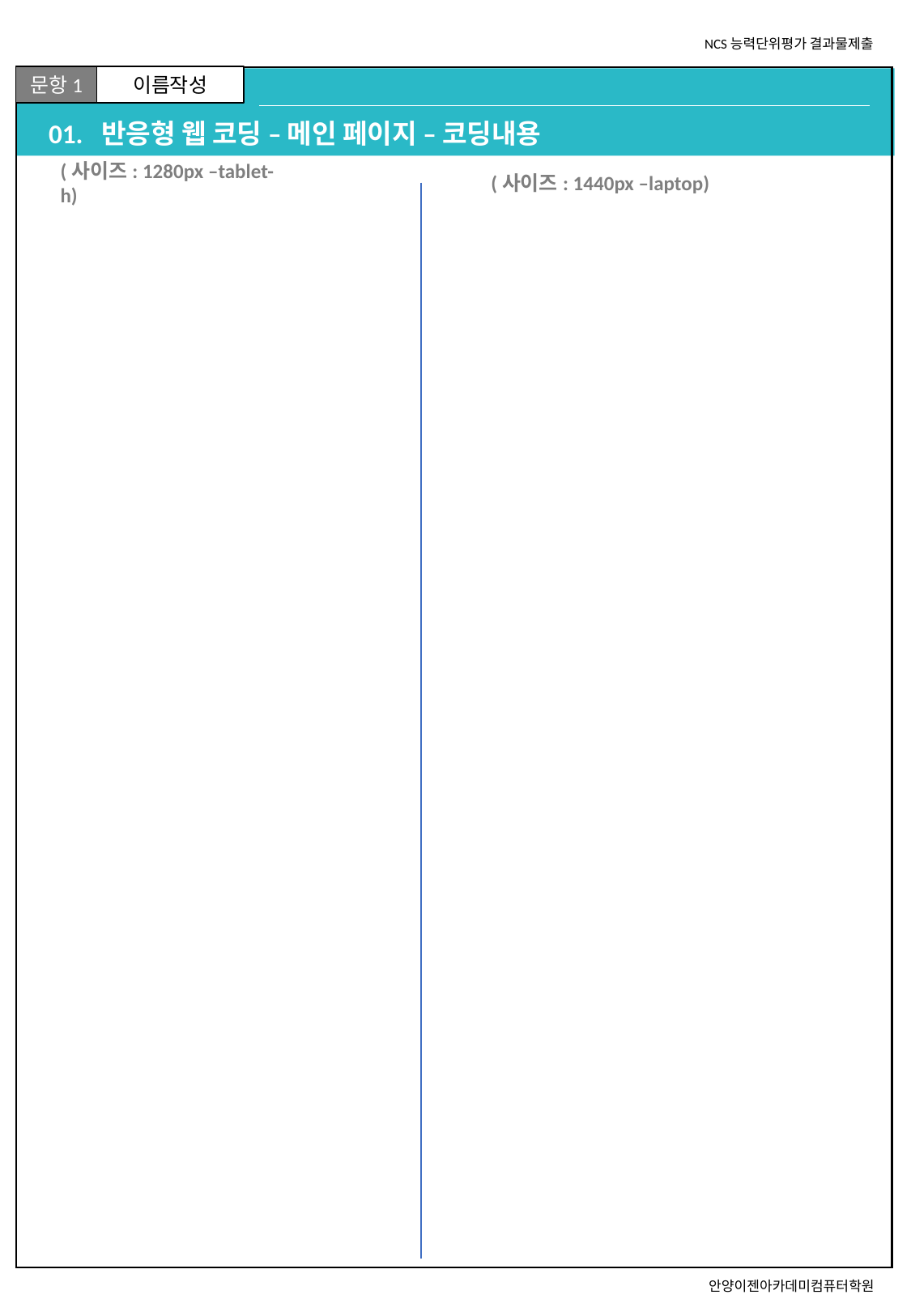

# 01.  반응형 웹 코딩 – 메인 페이지 – 코딩내용
(사이즈: 1280px –tablet-h)
(사이즈: 1440px –laptop)